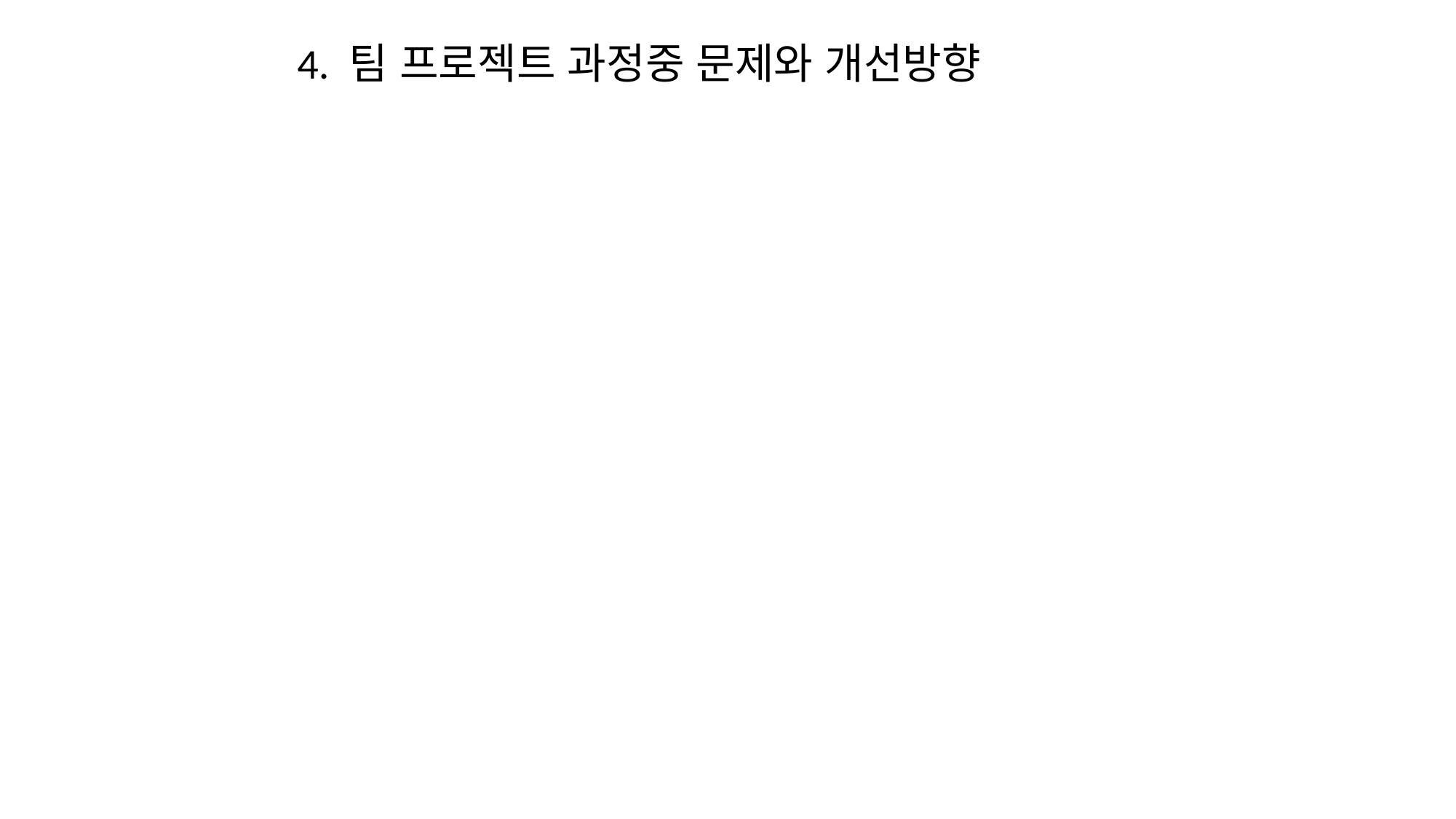

# 4. 팀 프로젝트 과정중 문제와 개선방향